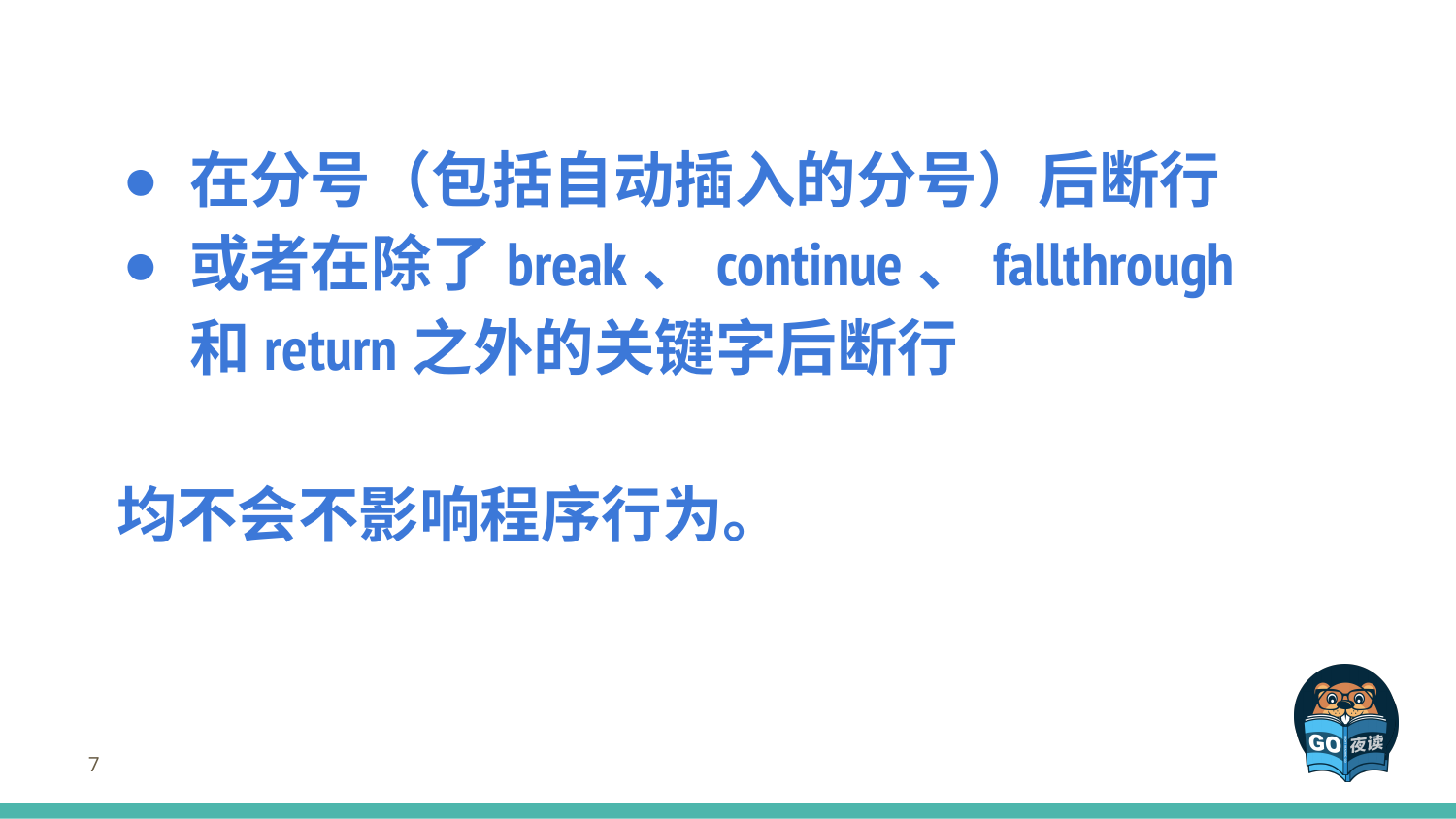

# 在分号（包括自动插入的分号）后断行
或者在除了break、continue、fallthrough和return之外的关键字后断行

均不会不影响程序行为。
7